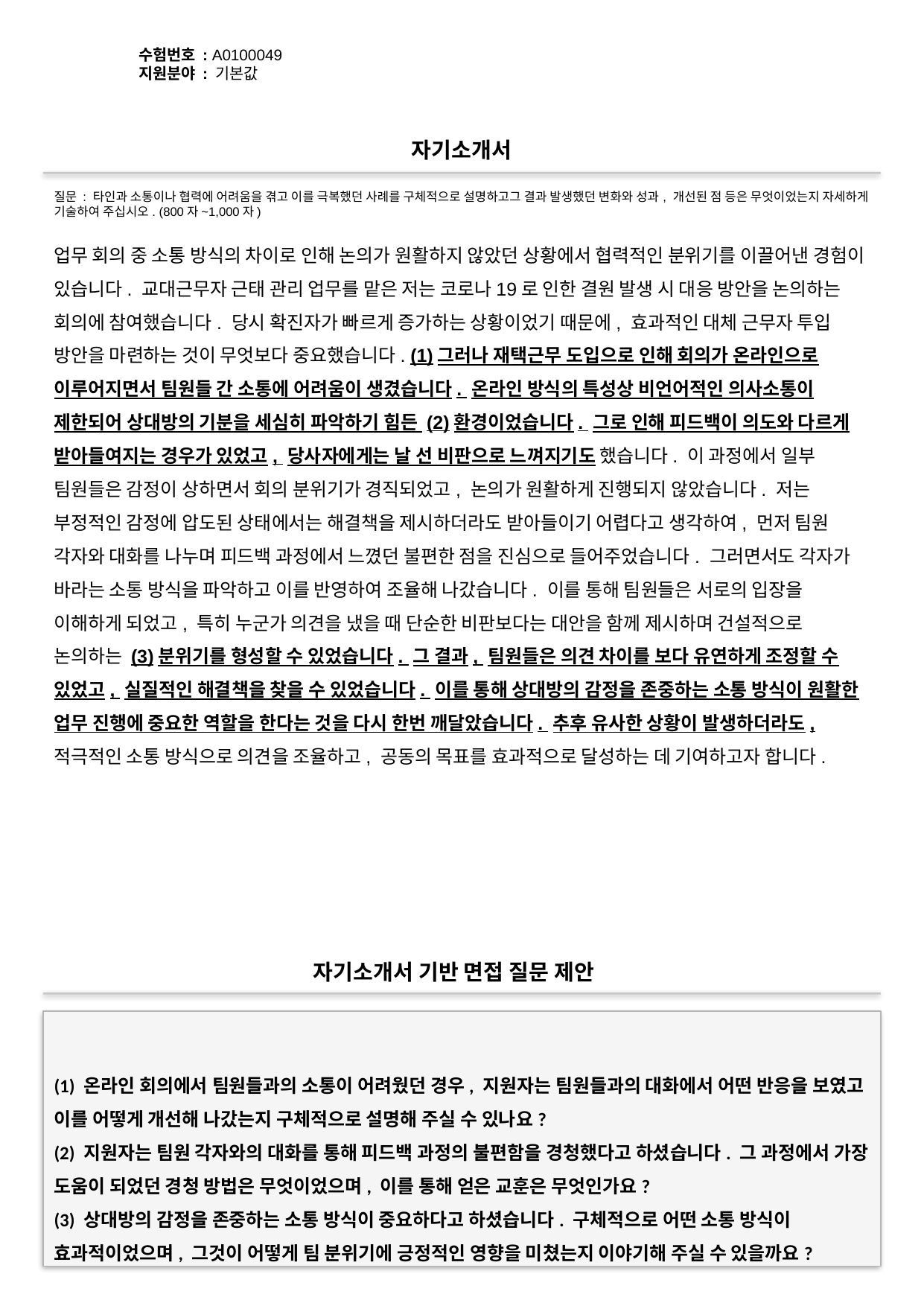

수험번호 : A0100049
지원분야 : 기본값
#

자기소개서

질문 : 타인과 소통이나 협력에 어려움을 겪고 이를 극복했던 사례를 구체적으로 설명하고그 결과 발생했던 변화와 성과, 개선된 점 등은 무엇이었는지 자세하게 기술하여 주십시오. (800자~1,000자)

업무 회의 중 소통 방식의 차이로 인해 논의가 원활하지 않았던 상황에서 협력적인 분위기를 이끌어낸 경험이 있습니다. 교대근무자 근태 관리 업무를 맡은 저는 코로나19로 인한 결원 발생 시 대응 방안을 논의하는 회의에 참여했습니다. 당시 확진자가 빠르게 증가하는 상황이었기 때문에, 효과적인 대체 근무자 투입 방안을 마련하는 것이 무엇보다 중요했습니다. (1)그러나 재택근무 도입으로 인해 회의가 온라인으로 이루어지면서 팀원들 간 소통에 어려움이 생겼습니다. 온라인 방식의 특성상 비언어적인 의사소통이 제한되어 상대방의 기분을 세심히 파악하기 힘든 (2)환경이었습니다. 그로 인해 피드백이 의도와 다르게 받아들여지는 경우가 있었고, 당사자에게는 날 선 비판으로 느껴지기도 했습니다. 이 과정에서 일부 팀원들은 감정이 상하면서 회의 분위기가 경직되었고, 논의가 원활하게 진행되지 않았습니다. 저는 부정적인 감정에 압도된 상태에서는 해결책을 제시하더라도 받아들이기 어렵다고 생각하여, 먼저 팀원 각자와 대화를 나누며 피드백 과정에서 느꼈던 불편한 점을 진심으로 들어주었습니다. 그러면서도 각자가 바라는 소통 방식을 파악하고 이를 반영하여 조율해 나갔습니다. 이를 통해 팀원들은 서로의 입장을 이해하게 되었고, 특히 누군가 의견을 냈을 때 단순한 비판보다는 대안을 함께 제시하며 건설적으로 논의하는 (3)분위기를 형성할 수 있었습니다. 그 결과, 팀원들은 의견 차이를 보다 유연하게 조정할 수 있었고, 실질적인 해결책을 찾을 수 있었습니다. 이를 통해 상대방의 감정을 존중하는 소통 방식이 원활한 업무 진행에 중요한 역할을 한다는 것을 다시 한번 깨달았습니다. 추후 유사한 상황이 발생하더라도, 적극적인 소통 방식으로 의견을 조율하고, 공동의 목표를 효과적으로 달성하는 데 기여하고자 합니다.

자기소개서 기반 면접 질문 제안

(1) 온라인 회의에서 팀원들과의 소통이 어려웠던 경우, 지원자는 팀원들과의 대화에서 어떤 반응을 보였고 이를 어떻게 개선해 나갔는지 구체적으로 설명해 주실 수 있나요?
(2) 지원자는 팀원 각자와의 대화를 통해 피드백 과정의 불편함을 경청했다고 하셨습니다. 그 과정에서 가장 도움이 되었던 경청 방법은 무엇이었으며, 이를 통해 얻은 교훈은 무엇인가요?
(3) 상대방의 감정을 존중하는 소통 방식이 중요하다고 하셨습니다. 구체적으로 어떤 소통 방식이 효과적이었으며, 그것이 어떻게 팀 분위기에 긍정적인 영향을 미쳤는지 이야기해 주실 수 있을까요?